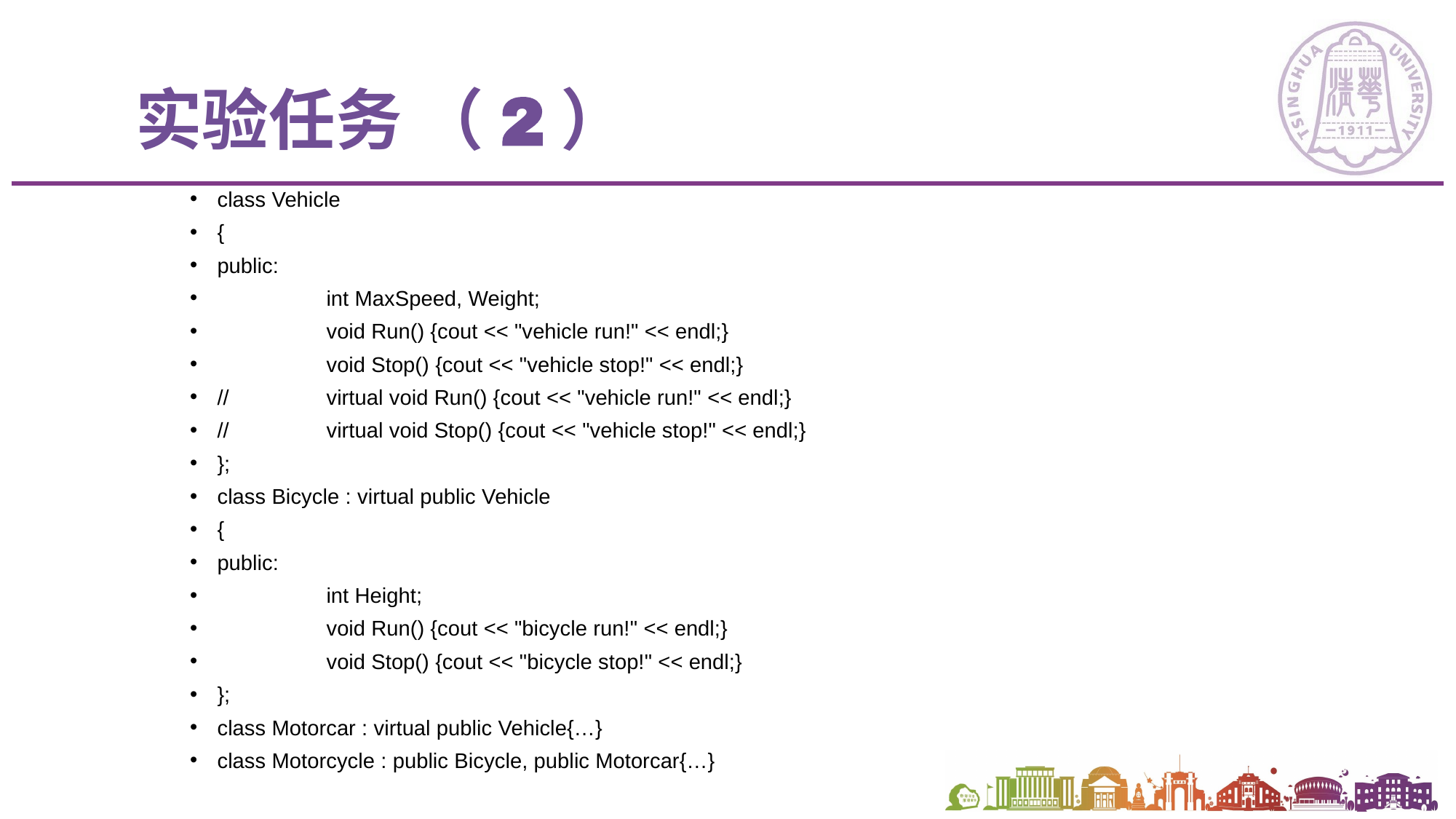

实验任务 （2）

class Vehicle
{
public:
	int MaxSpeed, Weight;
	void Run() {cout << "vehicle run!" << endl;}
	void Stop() {cout << "vehicle stop!" << endl;}
//	virtual void Run() {cout << "vehicle run!" << endl;}
//	virtual void Stop() {cout << "vehicle stop!" << endl;}
};
class Bicycle : virtual public Vehicle
{
public:
	int Height;
	void Run() {cout << "bicycle run!" << endl;}
	void Stop() {cout << "bicycle stop!" << endl;}
};
class Motorcar : virtual public Vehicle{…}
class Motorcycle : public Bicycle, public Motorcar{…}